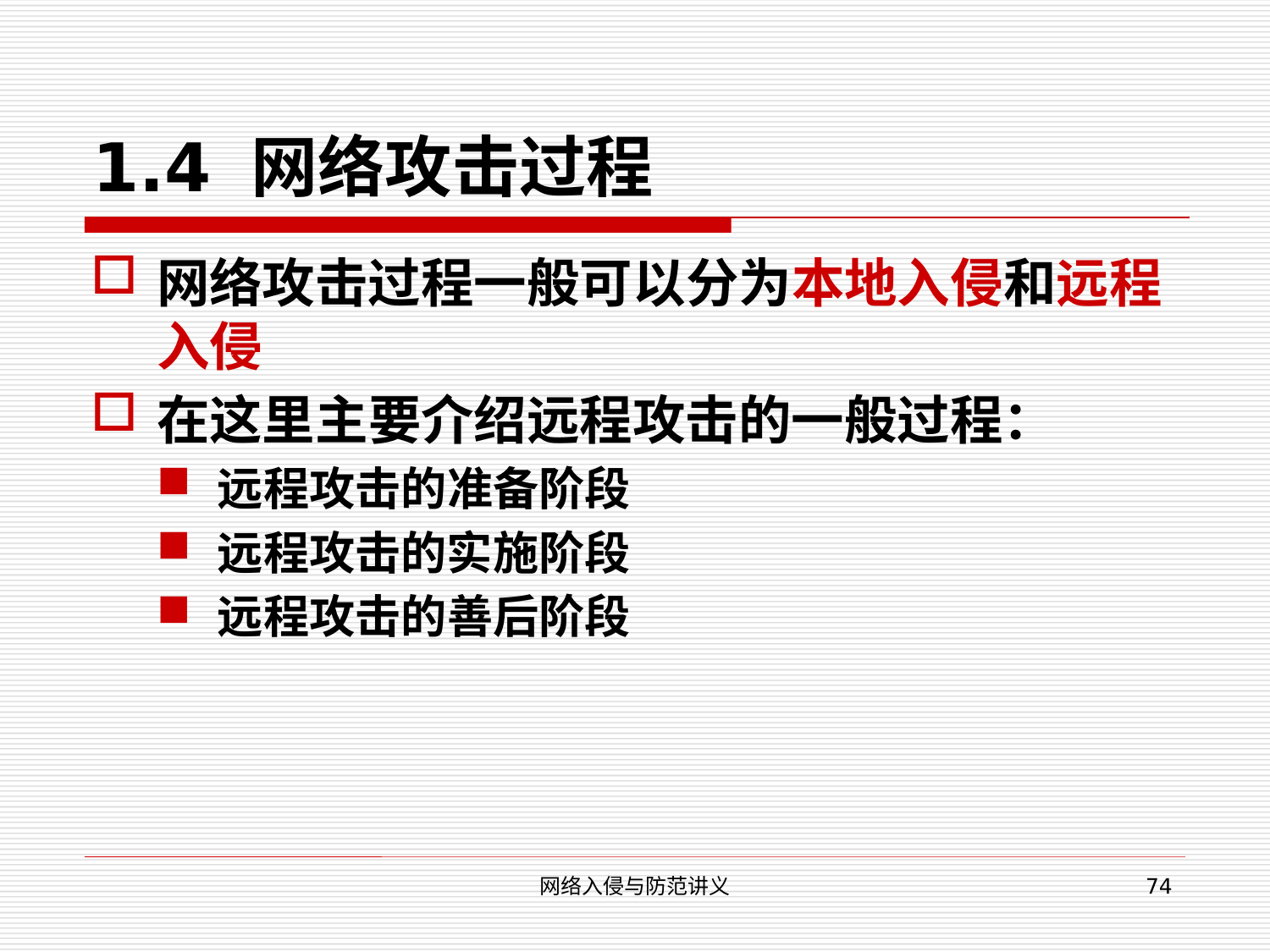

1.4 网络攻击过程
网络攻击过程一般可以分为本地入侵和远程入侵
在这里主要介绍远程攻击的一般过程：
远程攻击的准备阶段
远程攻击的实施阶段
远程攻击的善后阶段

网络入侵与防范讲义
74